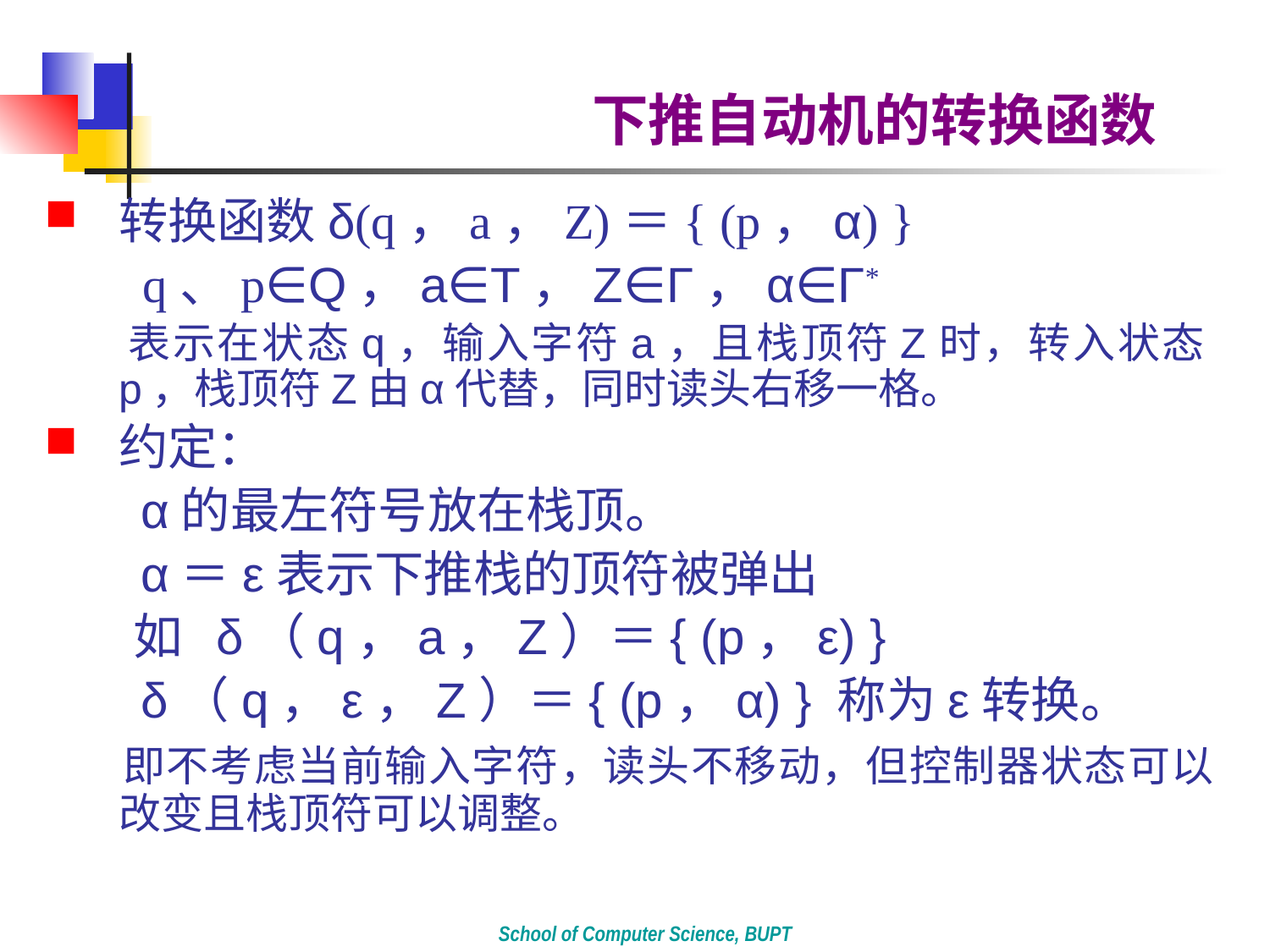

# 下推自动机的转换函数
转换函数δ(q，a，Z)＝{ (p，α) }
	  q、p∈Q，a∈T，Z∈Γ，α∈Γ*
      表示在状态q，输入字符a，且栈顶符Z时，转入状态p，栈顶符Z由α代替，同时读头右移一格。
约定：
       α的最左符号放在栈顶。
       α＝ε表示下推栈的顶符被弹出
       如  δ（q，a，Z）＝{ (p，ε) }
       δ（q，ε，Z）＝{ (p，α) } 称为ε转换。
 	即不考虑当前输入字符，读头不移动，但控制器状态可以改变且栈顶符可以调整。
School of Computer Science, BUPT
5